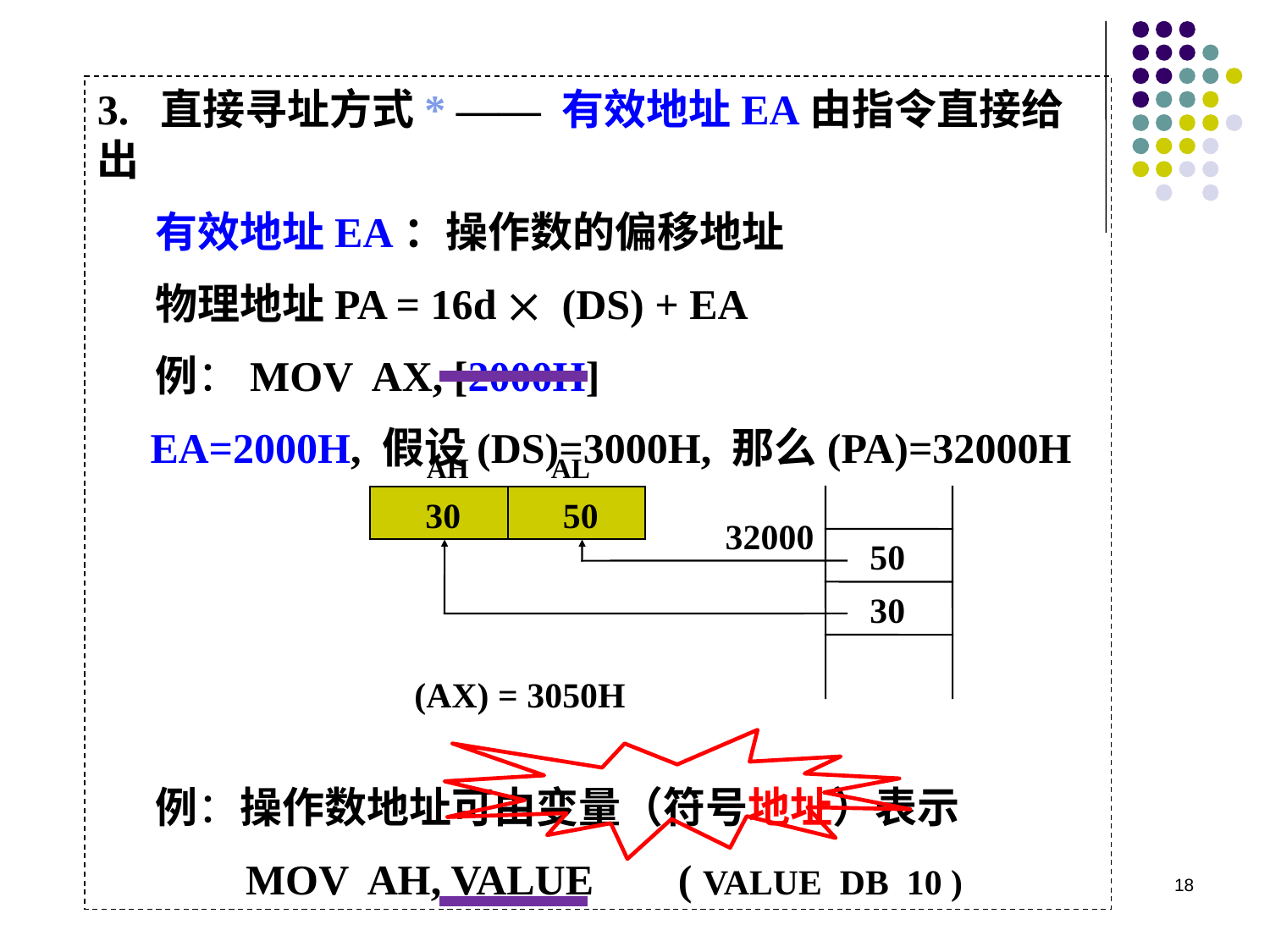

3.  直接寻址方式* —— 有效地址EA由指令直接给出
     有效地址EA：操作数的偏移地址
     物理地址PA = 16d ×  (DS) + EA
     例：MOV  AX, [2000H]
     EA=2000H, 假设(DS)=3000H, 那么(PA)=32000H

     例：操作数地址可由变量（符号地址）表示
              MOV  AH, VALUE        ( VALUE  DB  10 )
AH            AL

30

50

    32000

50

30

(AX) = 3050H

18